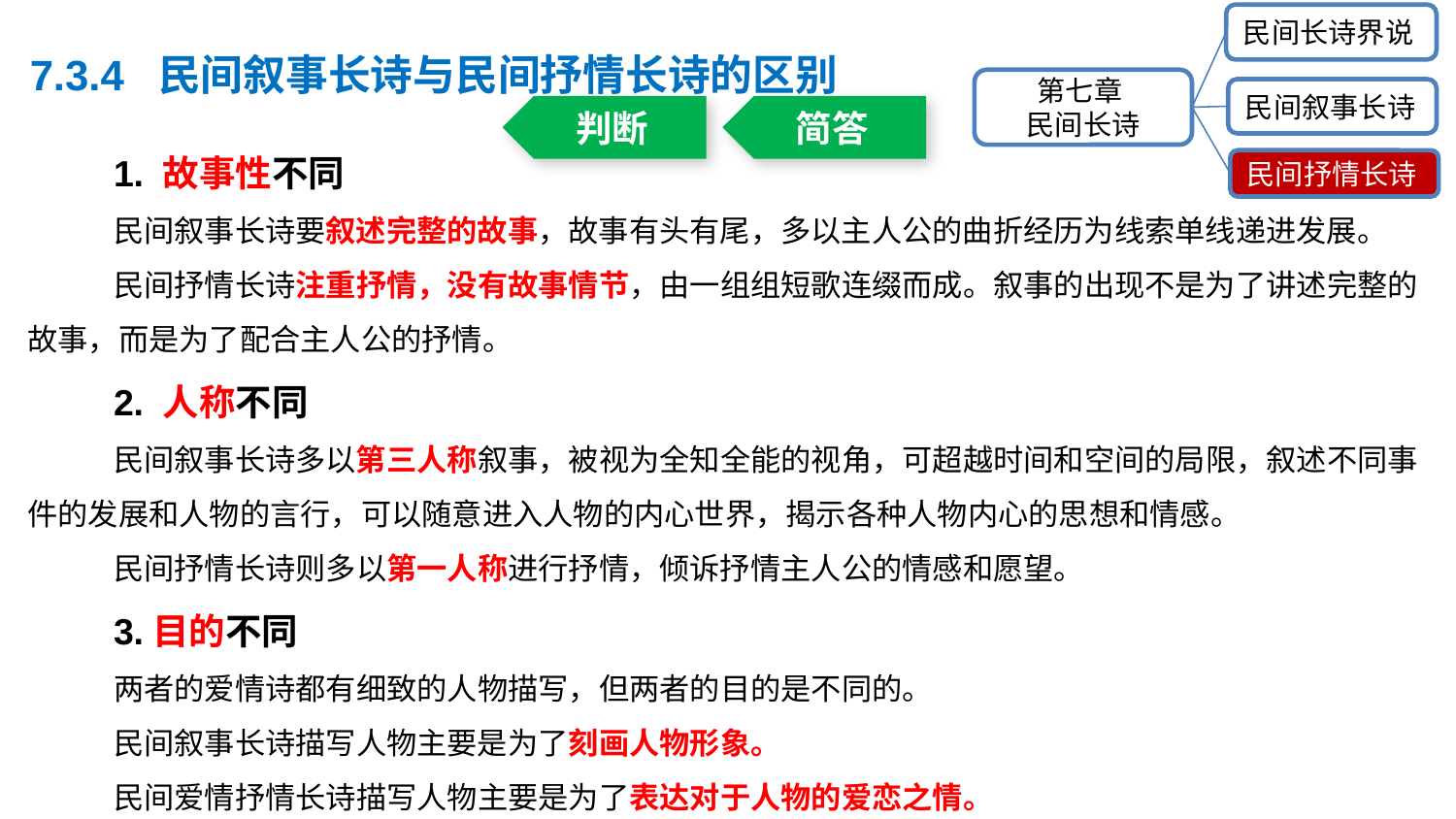

民间长诗界说
第七章
民间长诗
民间叙事长诗
民间抒情长诗
7.3.4  民间叙事长诗与民间抒情长诗的区别
判断
简答
1. 故事性不同
民间叙事长诗要叙述完整的故事，故事有头有尾，多以主人公的曲折经历为线索单线递进发展。
民间抒情长诗注重抒情，没有故事情节，由一组组短歌连缀而成。叙事的出现不是为了讲述完整的故事，而是为了配合主人公的抒情。
2. 人称不同
民间叙事长诗多以第三人称叙事，被视为全知全能的视角，可超越时间和空间的局限，叙述不同事件的发展和人物的言行，可以随意进入人物的内心世界，揭示各种人物内心的思想和情感。
民间抒情长诗则多以第一人称进行抒情，倾诉抒情主人公的情感和愿望。
3.目的不同
两者的爱情诗都有细致的人物描写，但两者的目的是不同的。
民间叙事长诗描写人物主要是为了刻画人物形象。
民间爱情抒情长诗描写人物主要是为了表达对于人物的爱恋之情。